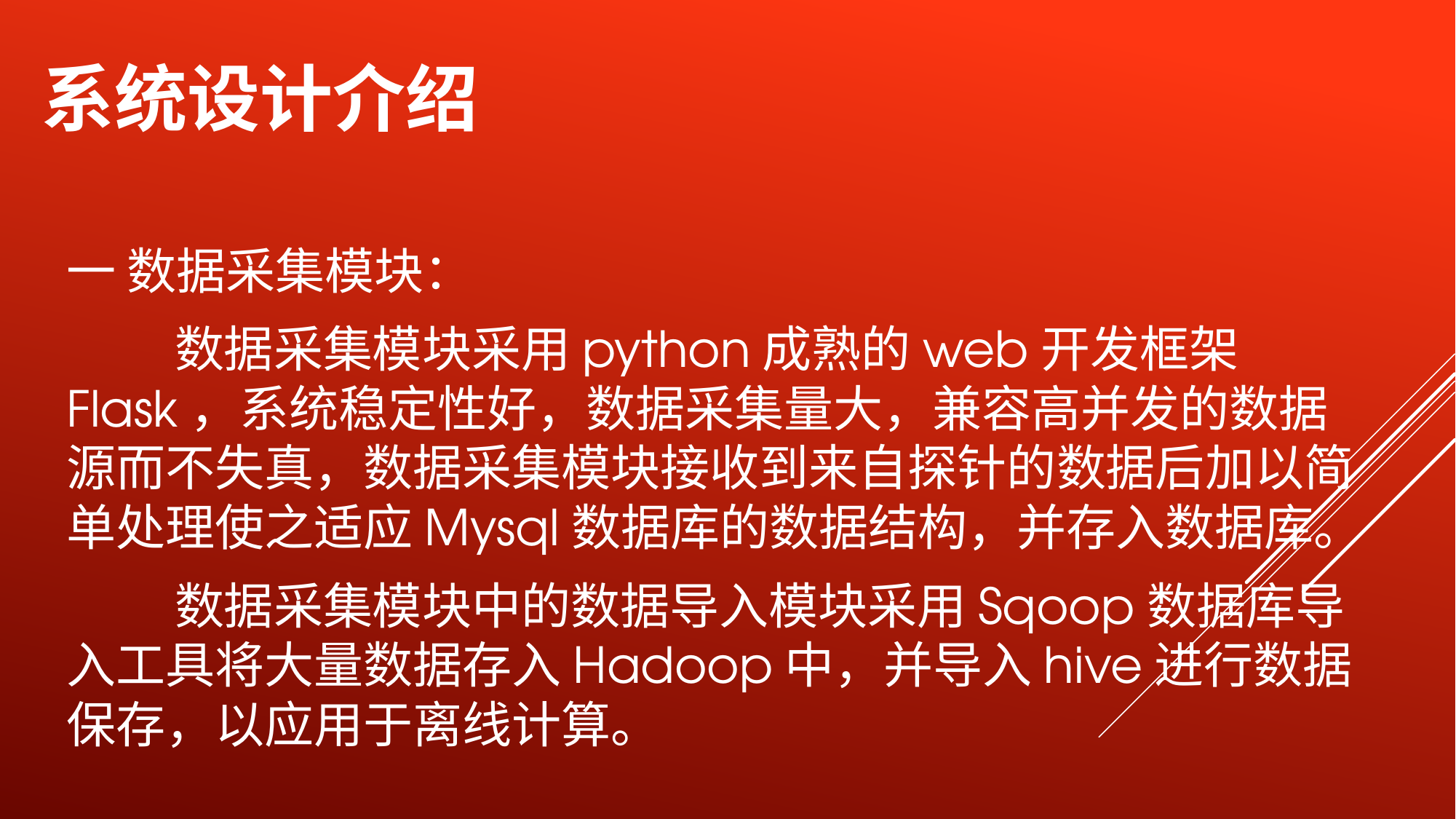

# 系统设计介绍
一 数据采集模块：
	数据采集模块采用python成熟的web开发框架Flask，系统稳定性好，数据采集量大，兼容高并发的数据源而不失真，数据采集模块接收到来自探针的数据后加以简单处理使之适应Mysql数据库的数据结构，并存入数据库。
	数据采集模块中的数据导入模块采用Sqoop数据库导入工具将大量数据存入Hadoop中，并导入hive进行数据保存，以应用于离线计算。